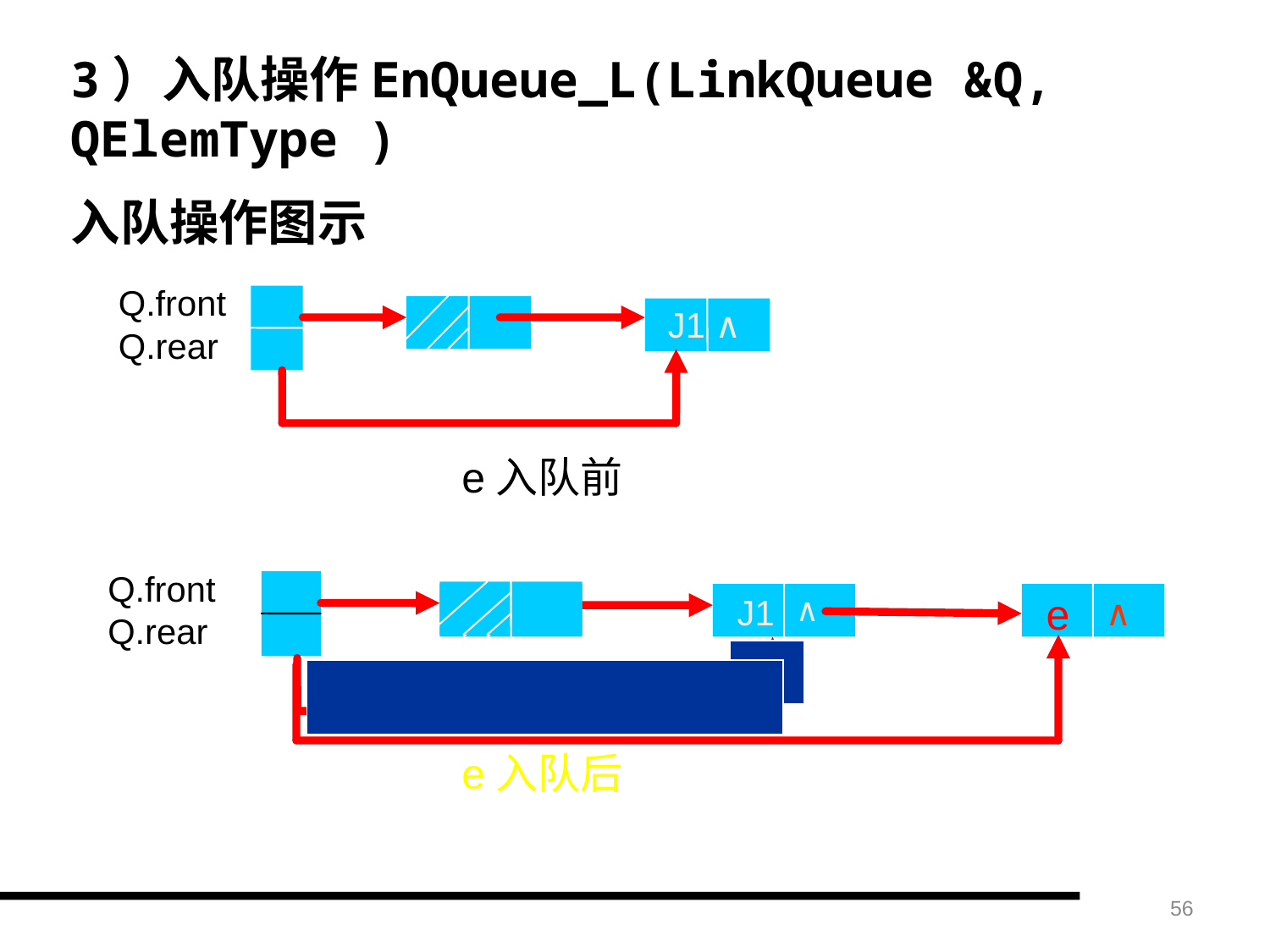

3）入队操作EnQueue_L(LinkQueue &Q, QElemType )
入队操作图示
Q.front

J1 ∧

Q.rear

e入队前
Q.front

∧

J1

e

∧
∧

Q.rear

e入队后
56